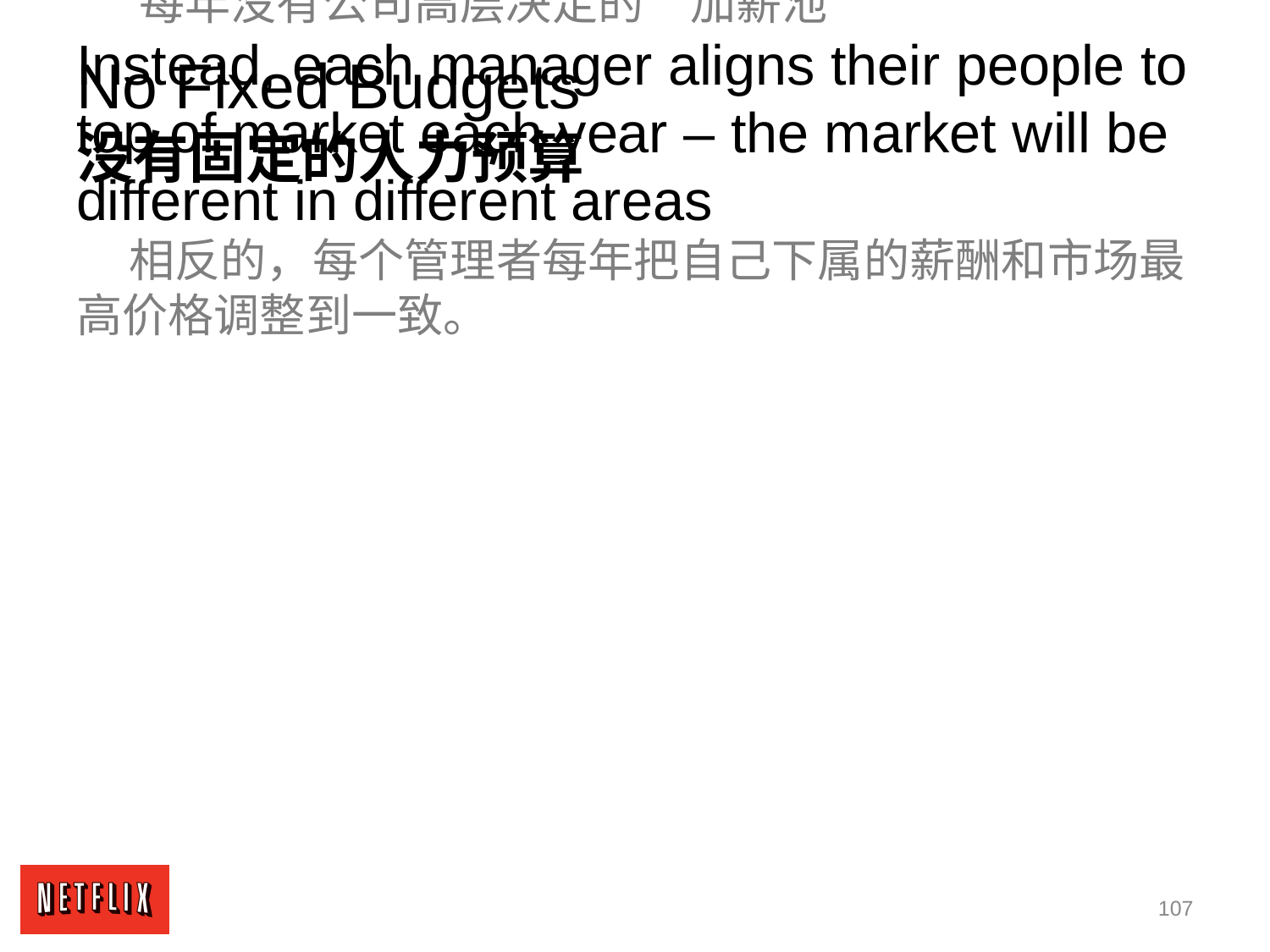

No Fixed Budgets
没有固定的人力预算
There are no centrally administered “raise pools” each year
     每年没有公司高层决定的“加薪池”
Instead, each manager aligns their people to top of market each year – the market will be different in different areas
    相反的，每个管理者每年把自己下属的薪酬和市场最高价格调整到一致。

107